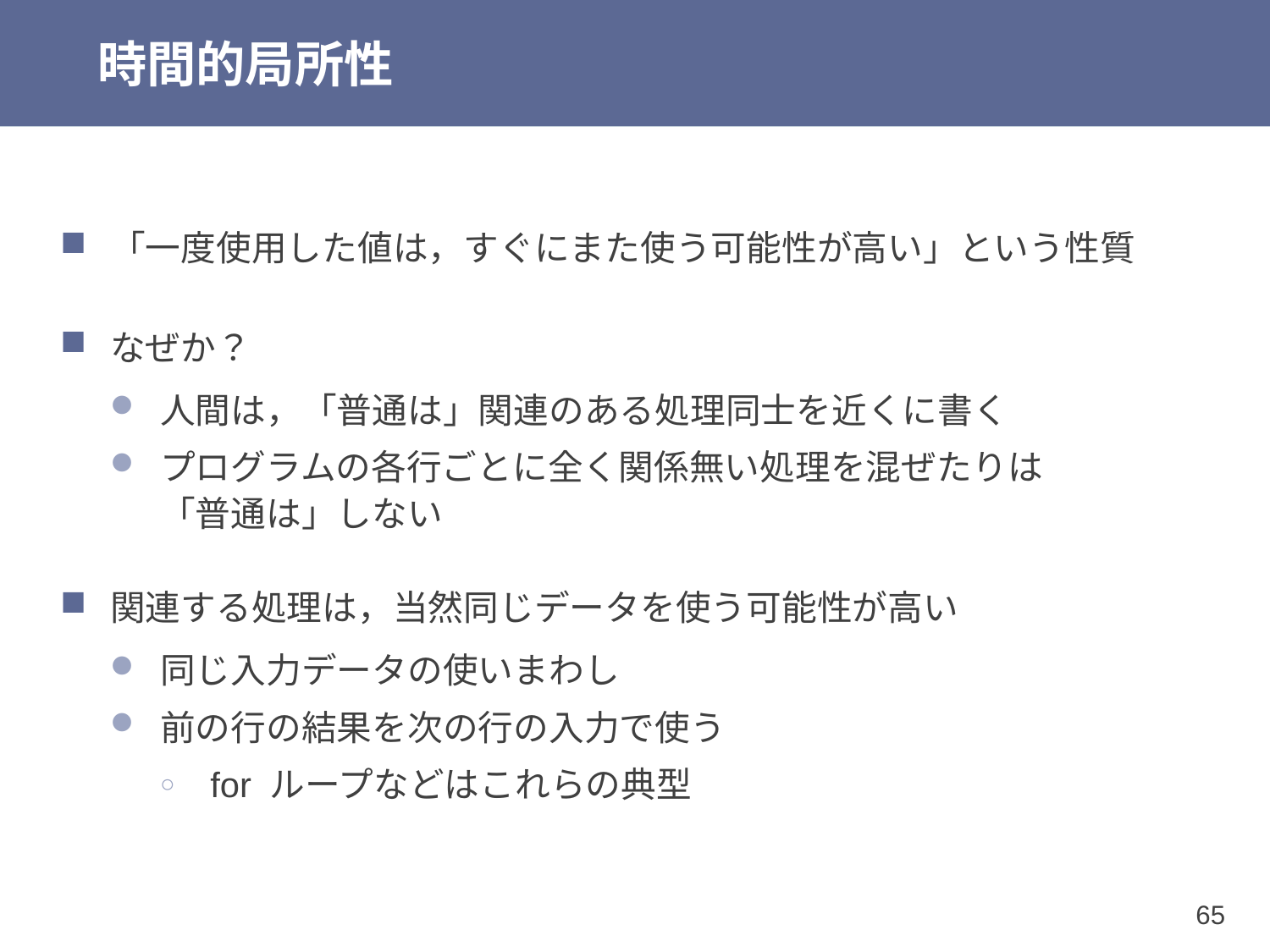

# 時間的局所性
「一度使用した値は，すぐにまた使う可能性が高い」という性質
なぜか？
人間は，「普通は」関連のある処理同士を近くに書く
プログラムの各行ごとに全く関係無い処理を混ぜたりは
「普通は」しない
関連する処理は，当然同じデータを使う可能性が高い
同じ入力データの使いまわし
前の行の結果を次の行の入力で使う
for ループなどはこれらの典型